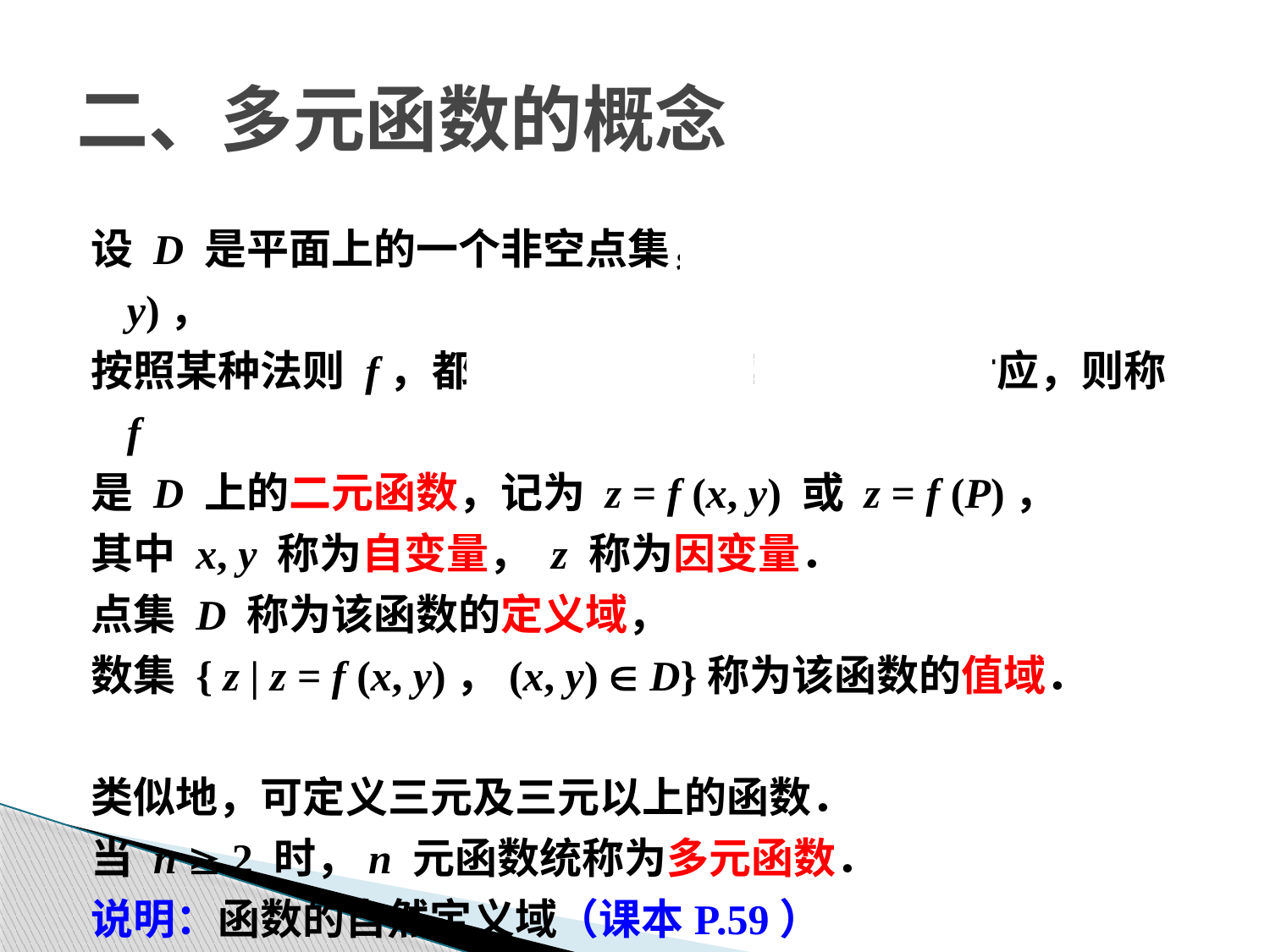

# 二、多元函数的概念
设 D 是平面上的一个非空点集，若对于 D 内任一点 (x, y)，
按照某种法则 f，都有唯一确定的实数 z 与之对应，则称 f
是 D 上的二元函数，记为 z = f (x, y) 或 z = f (P)，
其中 x, y 称为自变量， z 称为因变量．
点集 D 称为该函数的定义域，
数集 { z | z = f (x, y)，(x, y) ∈ D}称为该函数的值域．

类似地，可定义三元及三元以上的函数．
当 n ≥ 2 时，n 元函数统称为多元函数．
说明：函数的自然定义域（课本P.59）